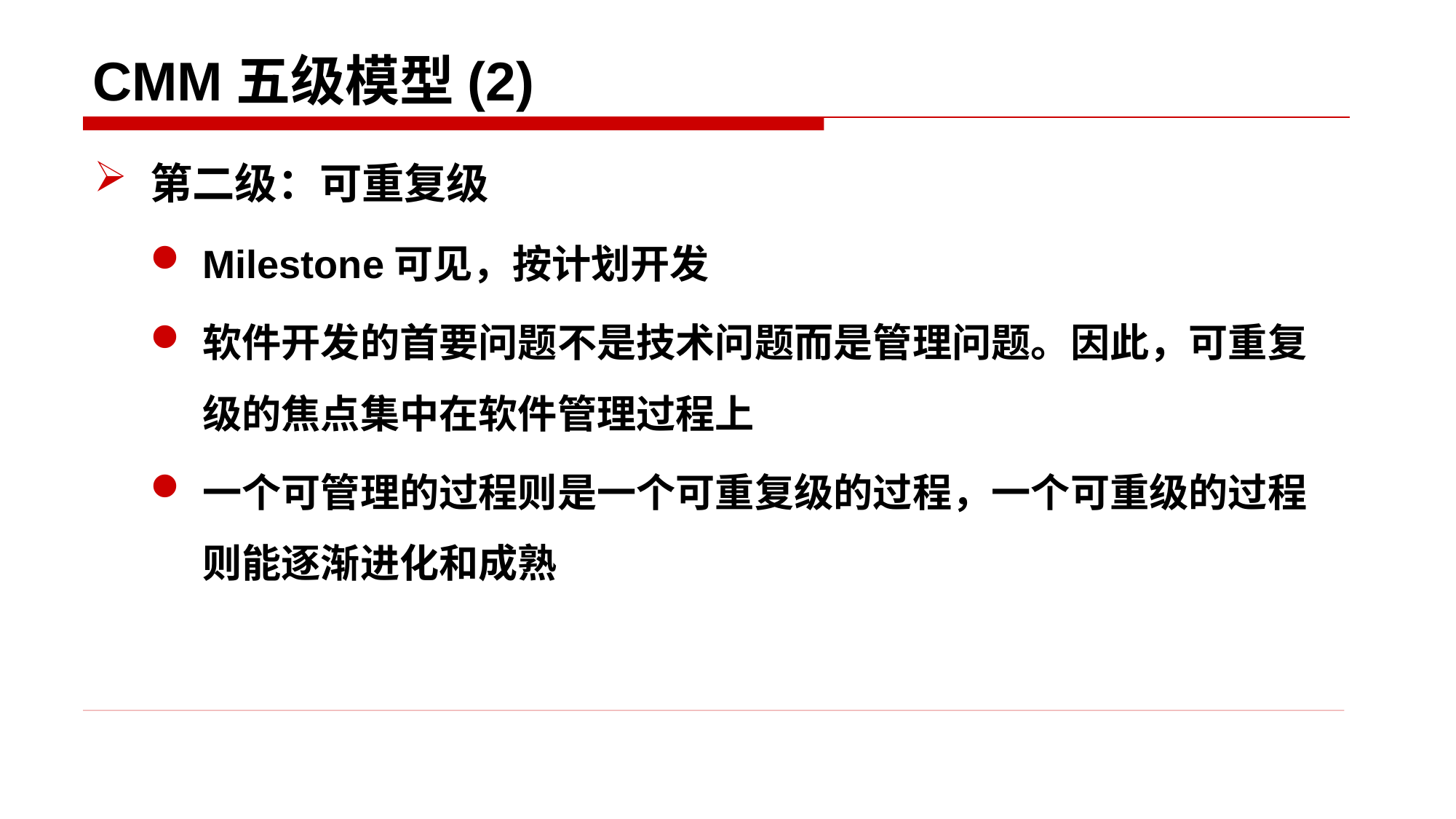

# CMM五级模型(2)
第二级：可重复级
Milestone可见，按计划开发
软件开发的首要问题不是技术问题而是管理问题。因此，可重复级的焦点集中在软件管理过程上
一个可管理的过程则是一个可重复级的过程，一个可重级的过程则能逐渐进化和成熟